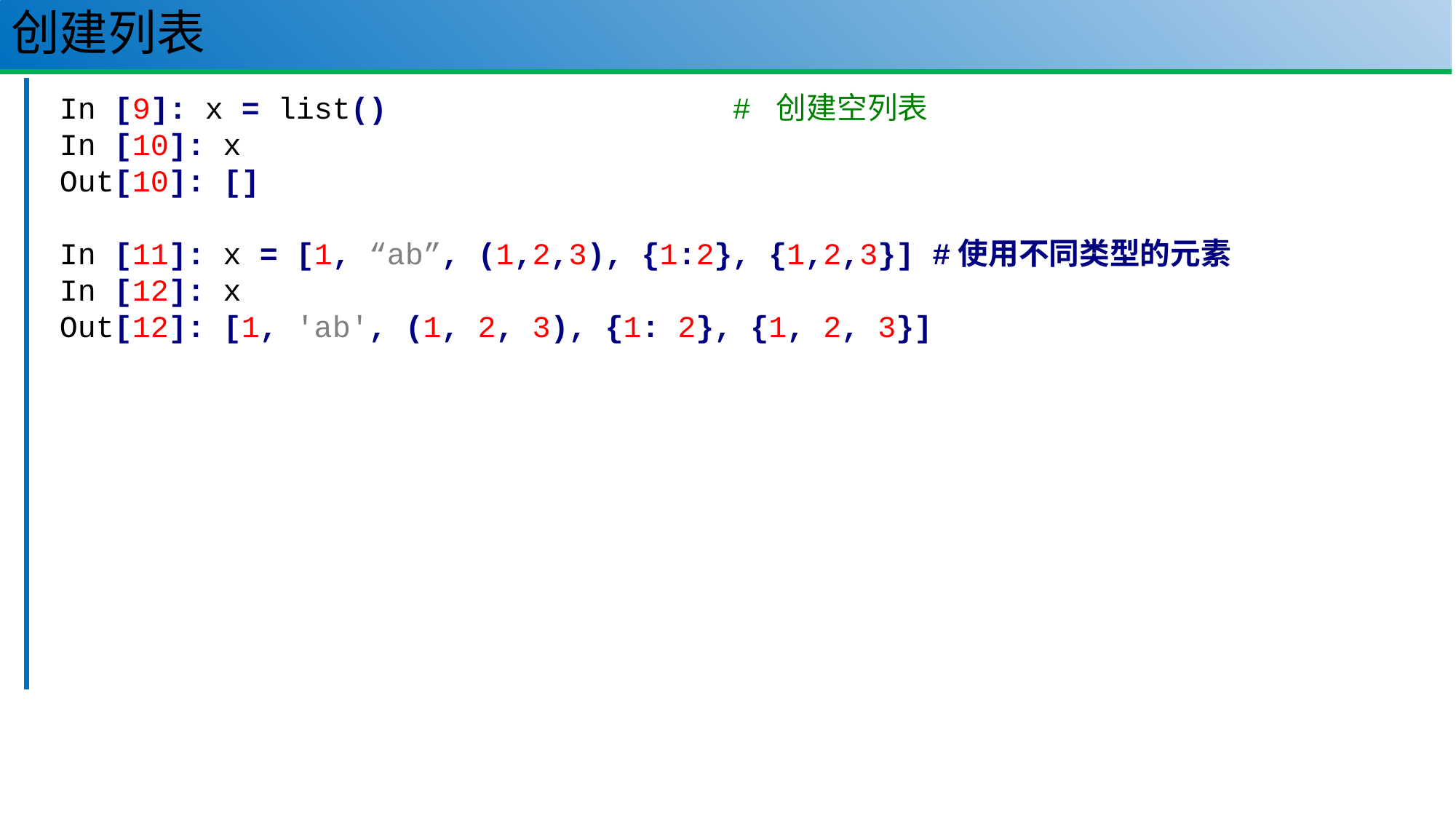

# 创建列表
5
In [9]: x = list()                   # 创建空列表
In [10]: x
Out[10]: []

In [11]: x = [1, “ab”, (1,2,3), {1:2}, {1,2,3}] #使用不同类型的元素
In [12]: x
Out[12]: [1, 'ab', (1, 2, 3), {1: 2}, {1, 2, 3}]